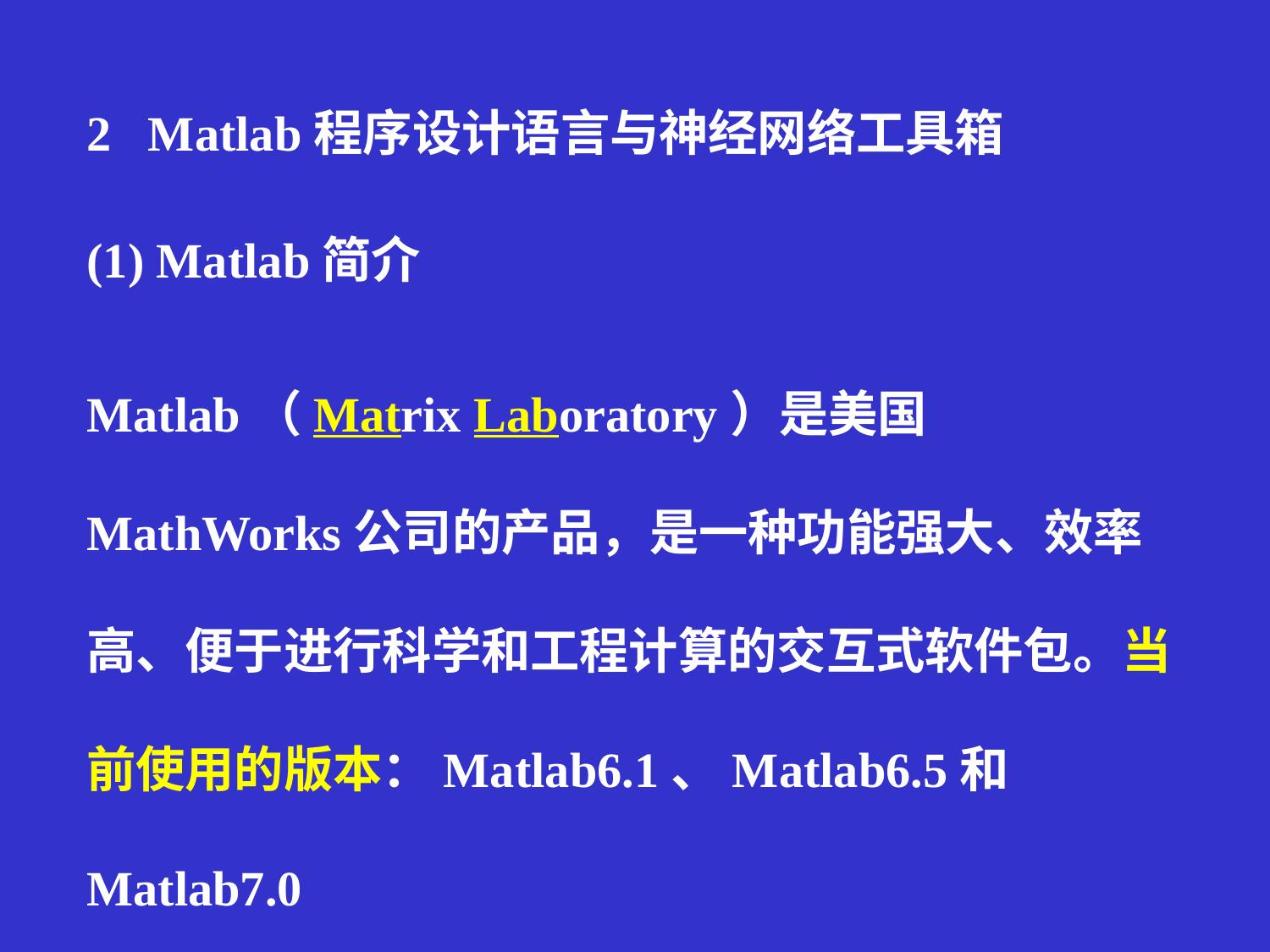

2   Matlab程序设计语言与神经网络工具箱
(1) Matlab简介
Matlab（Matrix Laboratory）是美国MathWorks公司的产品，是一种功能强大、效率高、便于进行科学和工程计算的交互式软件包。当前使用的版本：Matlab6.1、Matlab6.5和Matlab7.0